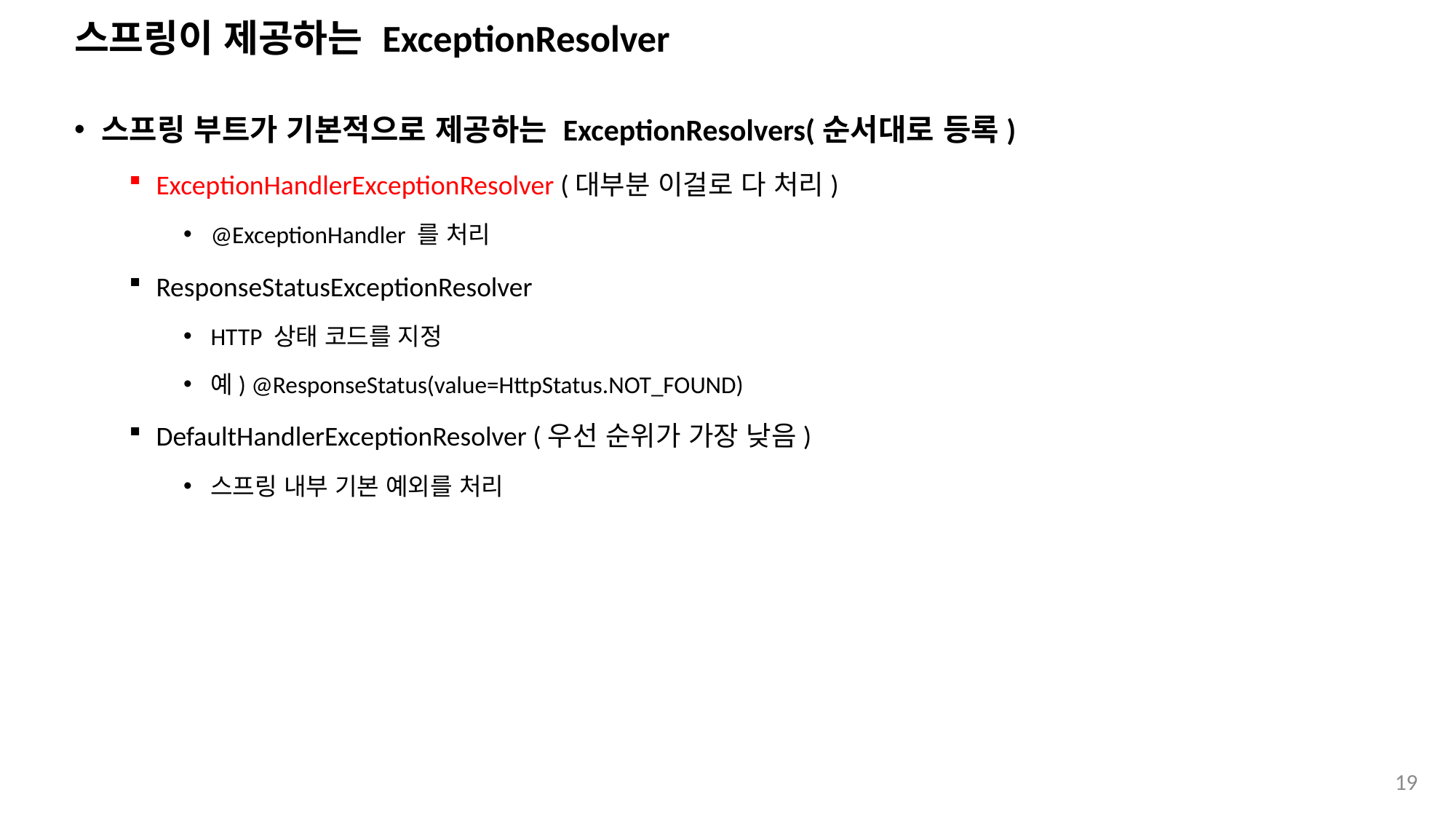

# 스프링이 제공하는 ExceptionResolver
스프링 부트가 기본적으로 제공하는 ExceptionResolvers(순서대로 등록)
ExceptionHandlerExceptionResolver (대부분 이걸로 다 처리)
@ExceptionHandler 를 처리
ResponseStatusExceptionResolver
HTTP 상태 코드를 지정
예) @ResponseStatus(value=HttpStatus.NOT_FOUND)
DefaultHandlerExceptionResolver (우선 순위가 가장 낮음)
스프링 내부 기본 예외를 처리

19